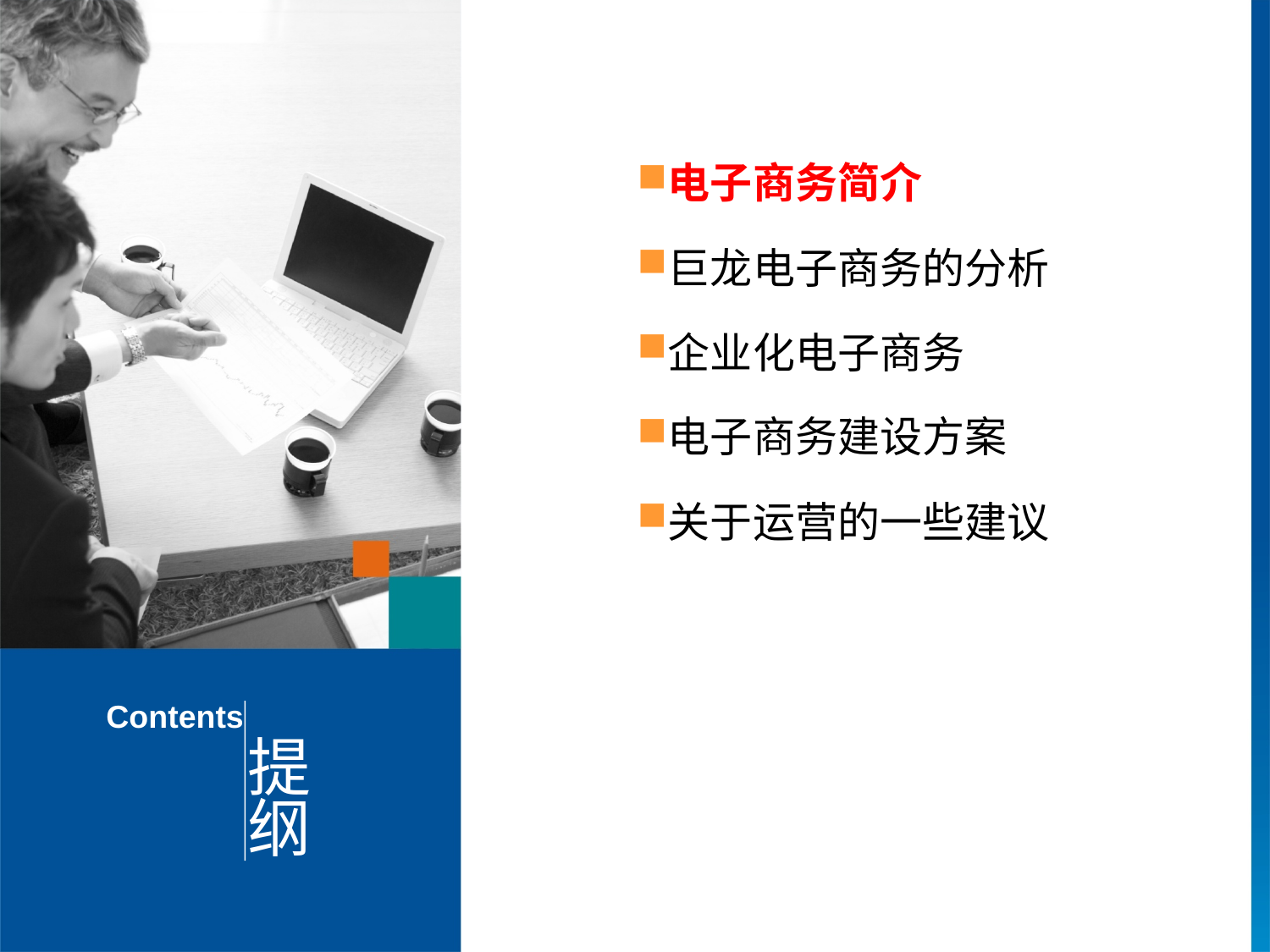

电子商务简介
巨龙电子商务的分析
企业化电子商务
电子商务建设方案
关于运营的一些建议